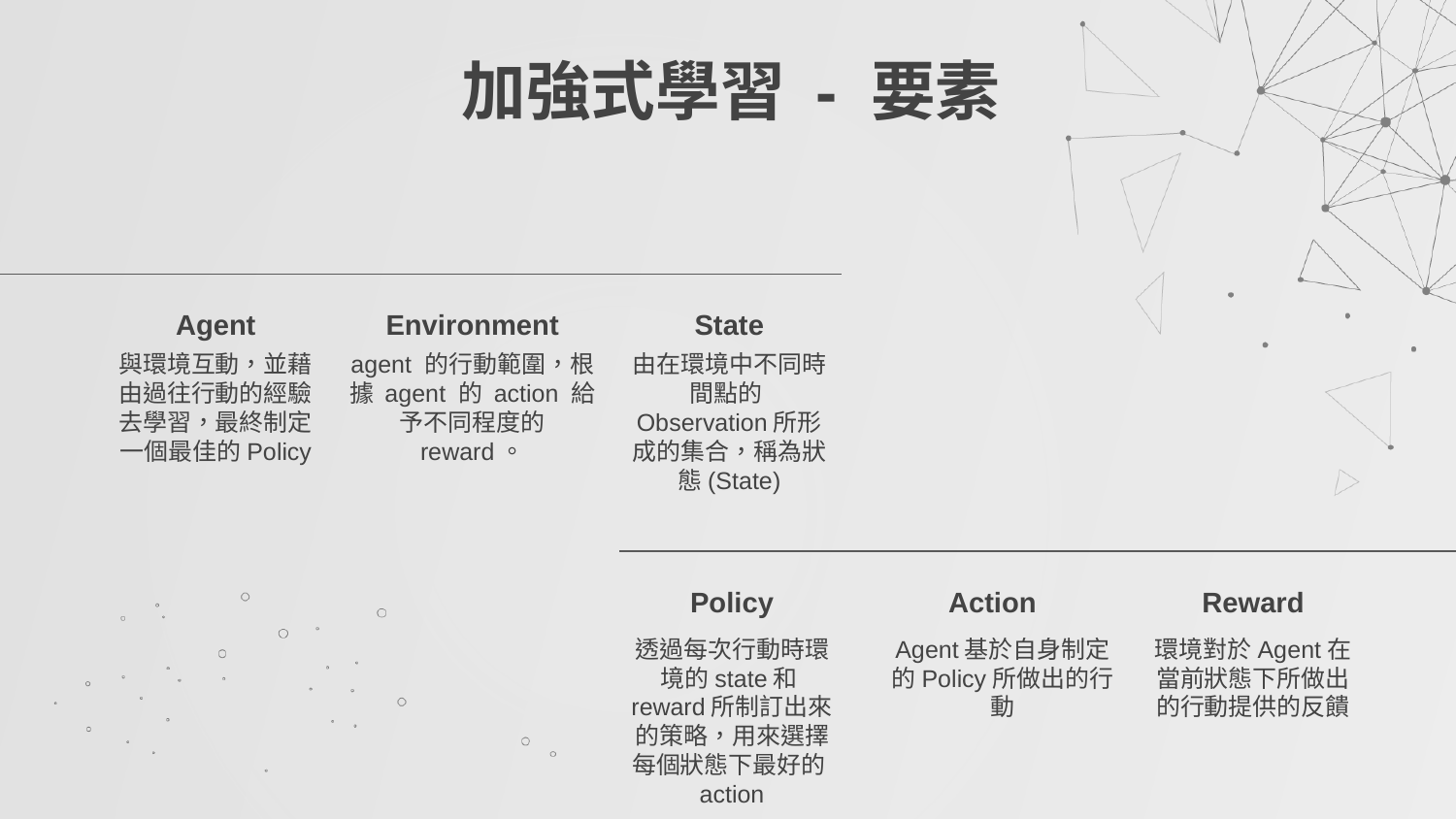

加強式學習 - 要素
Agent
Environment
State
與環境互動，並藉由過往行動的經驗去學習，最終制定一個最佳的Policy
agent 的行動範圍，根據 agent 的 action 給予不同程度的 reward。
由在環境中不同時間點的Observation所形成的集合，稱為狀態(State)
Policy
Action
Reward
透過每次行動時環境的state和reward所制訂出來的策略，用來選擇每個狀態下最好的action
Agent基於自身制定的Policy所做出的行動
環境對於Agent在當前狀態下所做出的行動提供的反饋